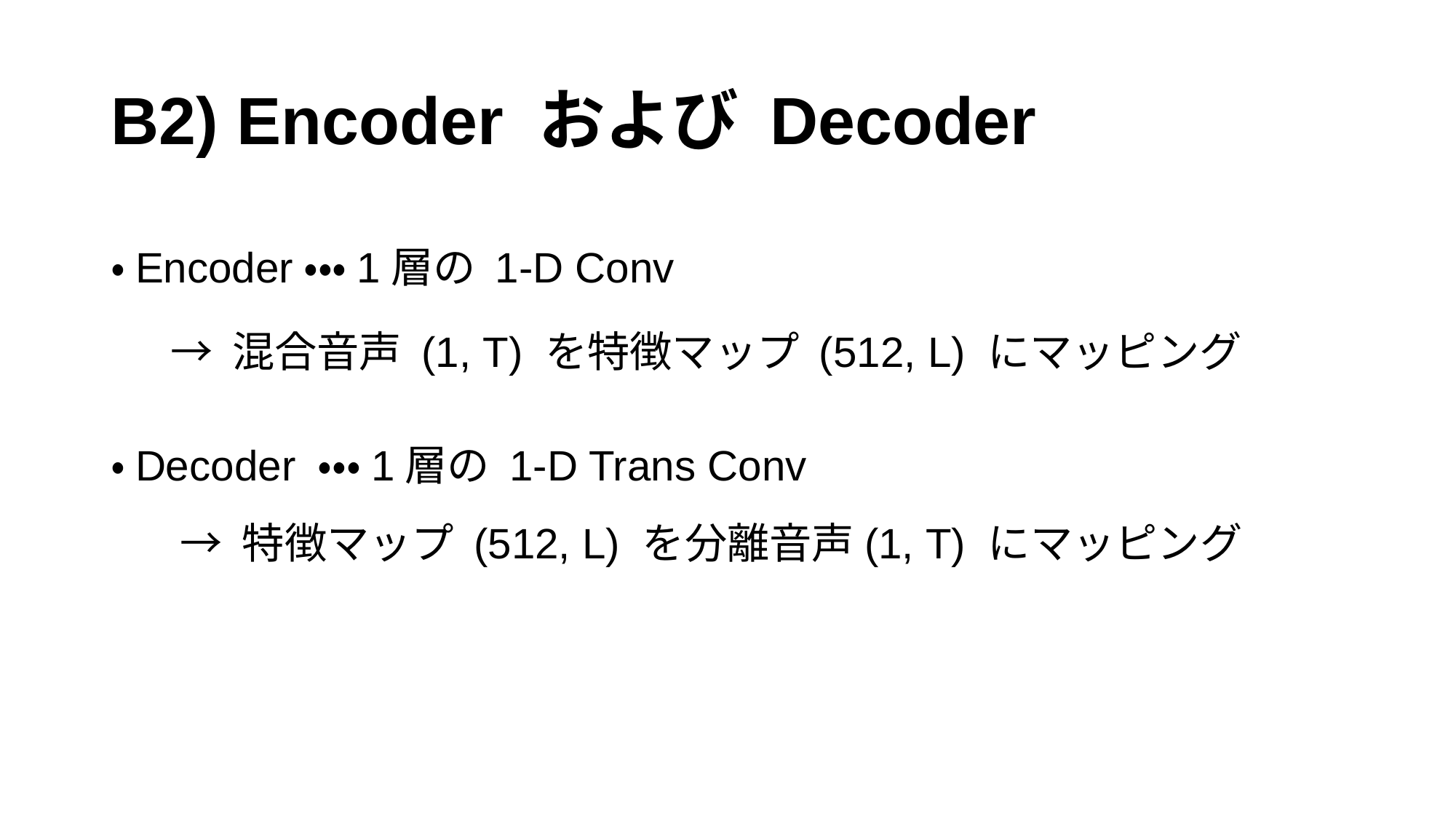

# B2) Encoder および Decoder
・Encoder・・・1層の 1-D Conv

→ 混合音声 (1, T) を特徴マップ (512, L) にマッピング
・Decoder ・・・1層の 1-D Trans Conv
→ 特徴マップ (512, L) を分離音声(1, T) にマッピング